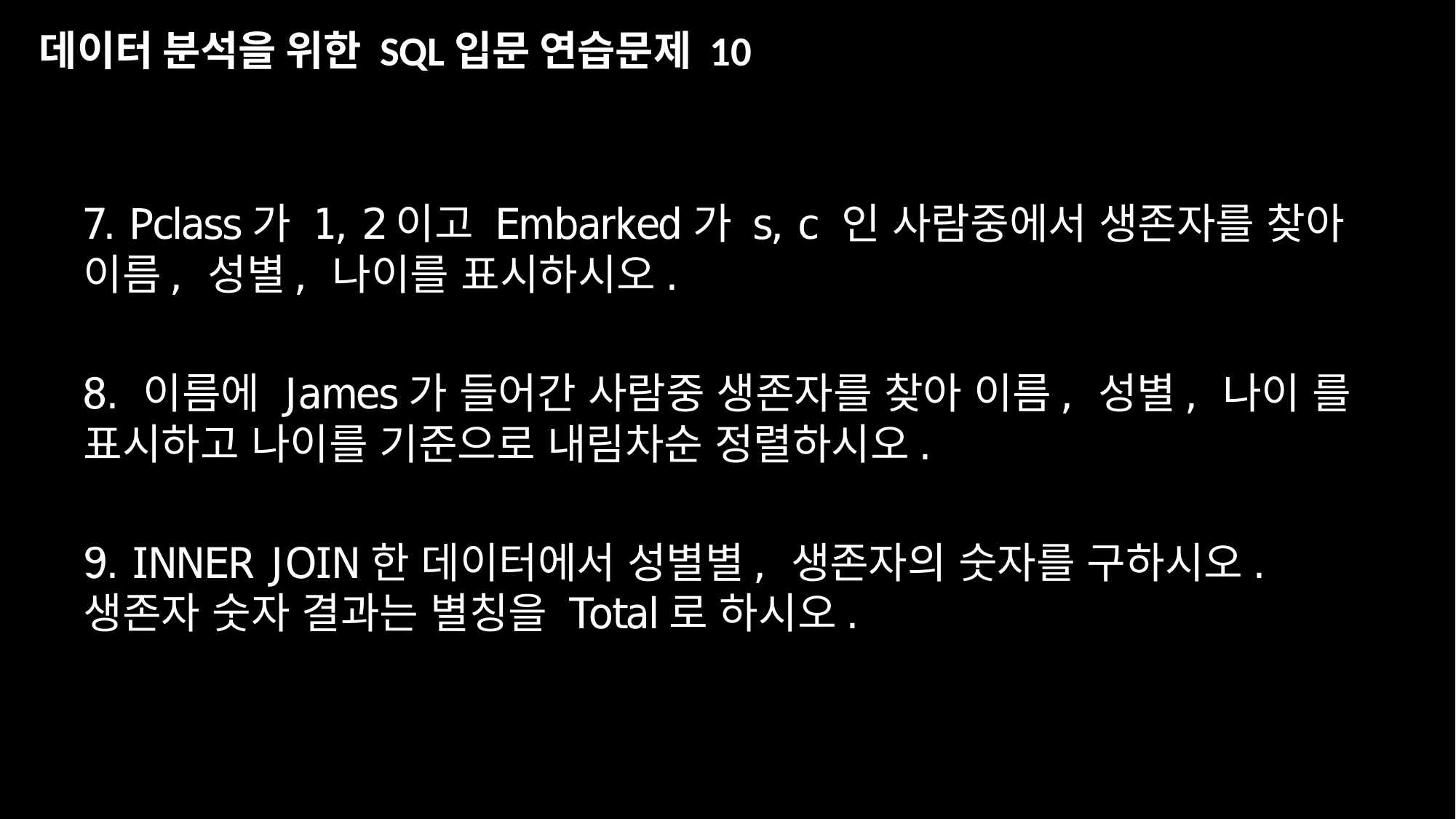

데이터 분석을 위한 SQL입문 연습문제 10
7. Pclass가 1, 2이고 Embarked가 s, c 인 사람중에서 생존자를 찾아 이름, 성별, 나이를 표시하시오.

8. 이름에 James가 들어간 사람중 생존자를 찾아 이름, 성별, 나이 를 표시하고 나이를 기준으로 내림차순 정렬하시오.

9. INNER JOIN한 데이터에서 성별별, 생존자의 숫자를 구하시오. 생존자 숫자 결과는 별칭을 Total로 하시오.
70